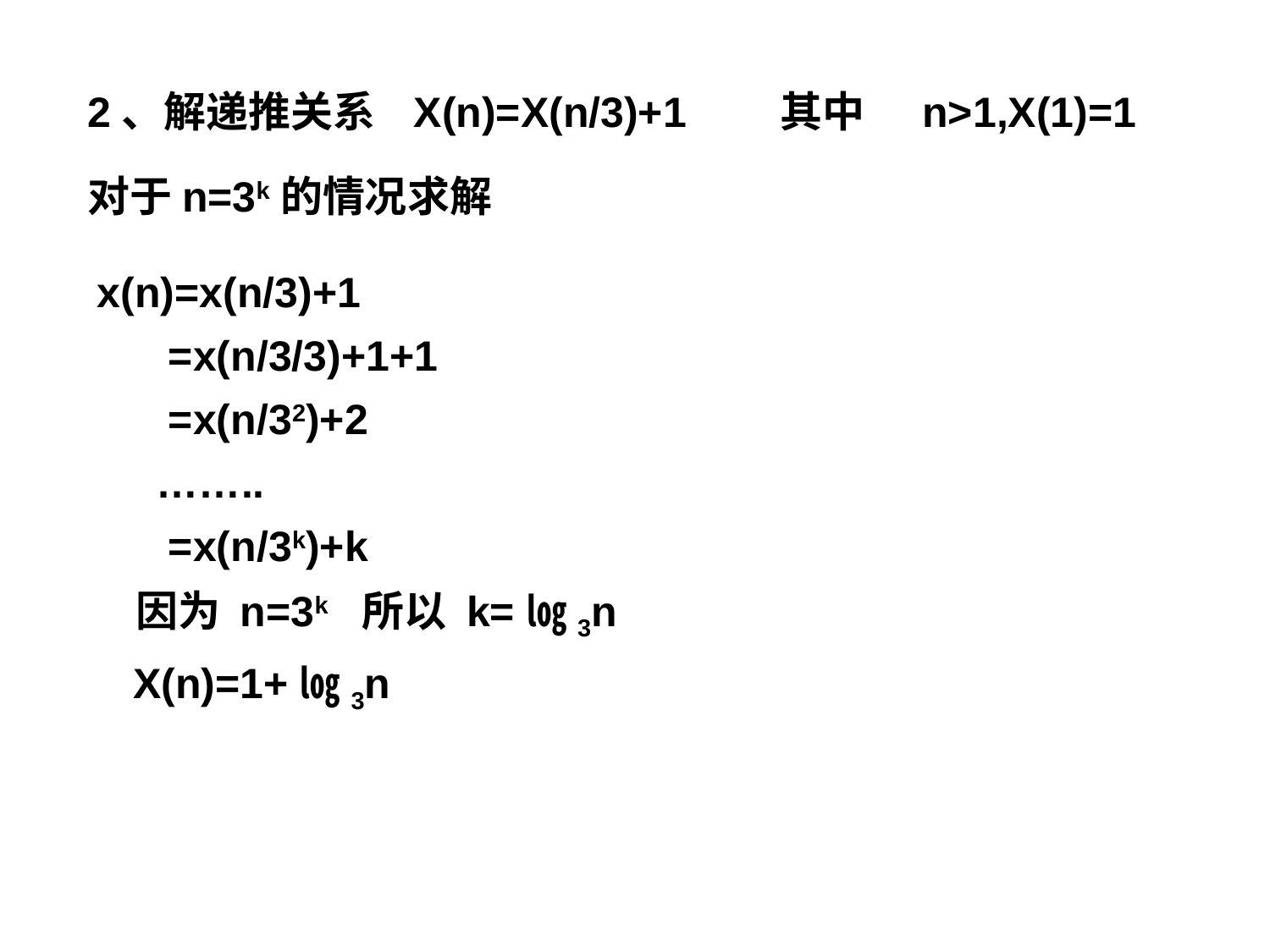

2、解递推关系   X(n)=X(n/3)+1       其中     n>1,X(1)=1
对于n=3k的情况求解
x(n)=x(n/3)+1
      =x(n/3/3)+1+1
      =x(n/32)+2
     ……..
      =x(n/3k)+k
   因为 n=3k  所以 k=㏒3n
   X(n)=1+㏒3n